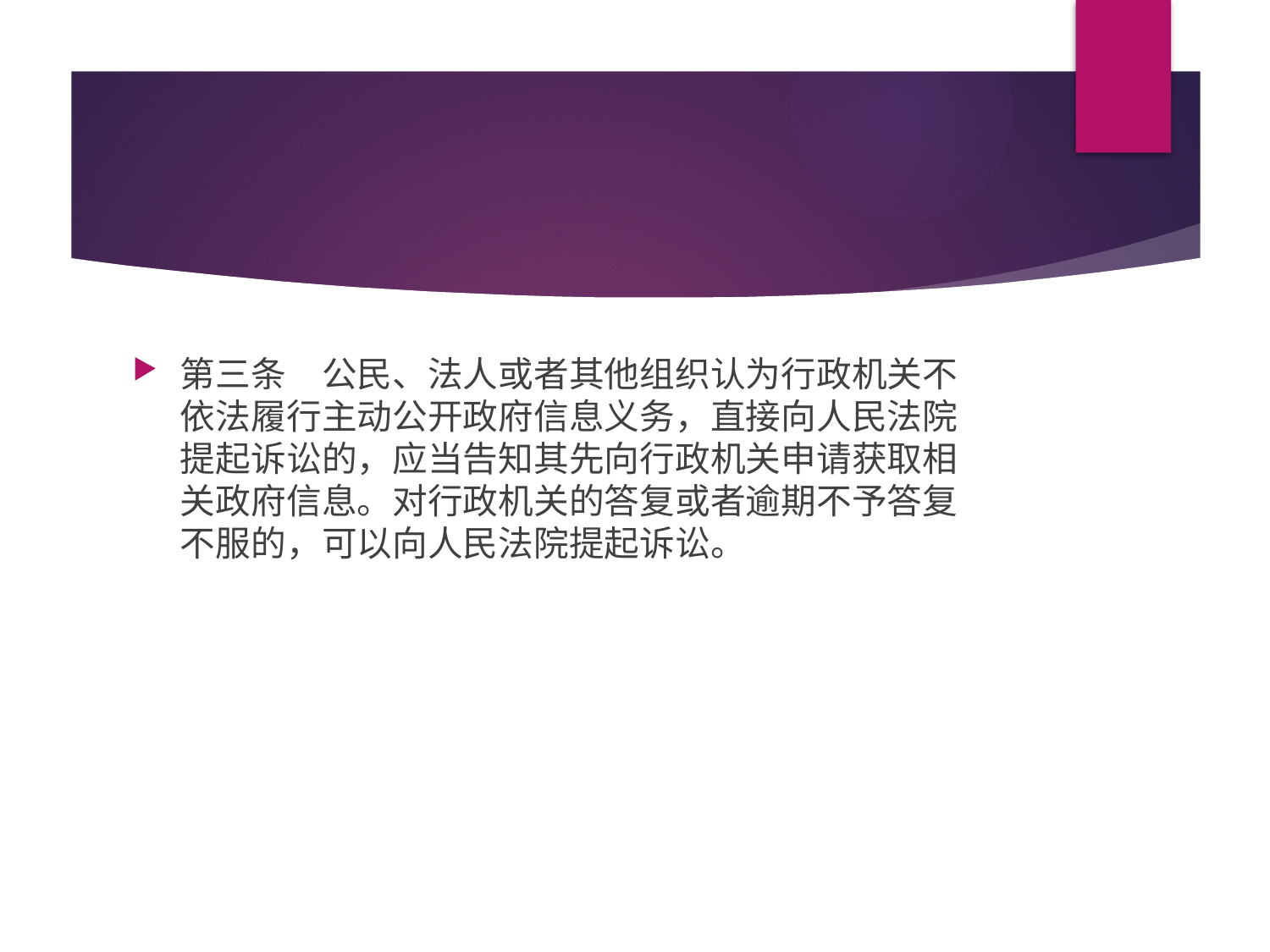

#
第三条　公民、法人或者其他组织认为行政机关不依法履行主动公开政府信息义务，直接向人民法院提起诉讼的，应当告知其先向行政机关申请获取相关政府信息。对行政机关的答复或者逾期不予答复不服的，可以向人民法院提起诉讼。